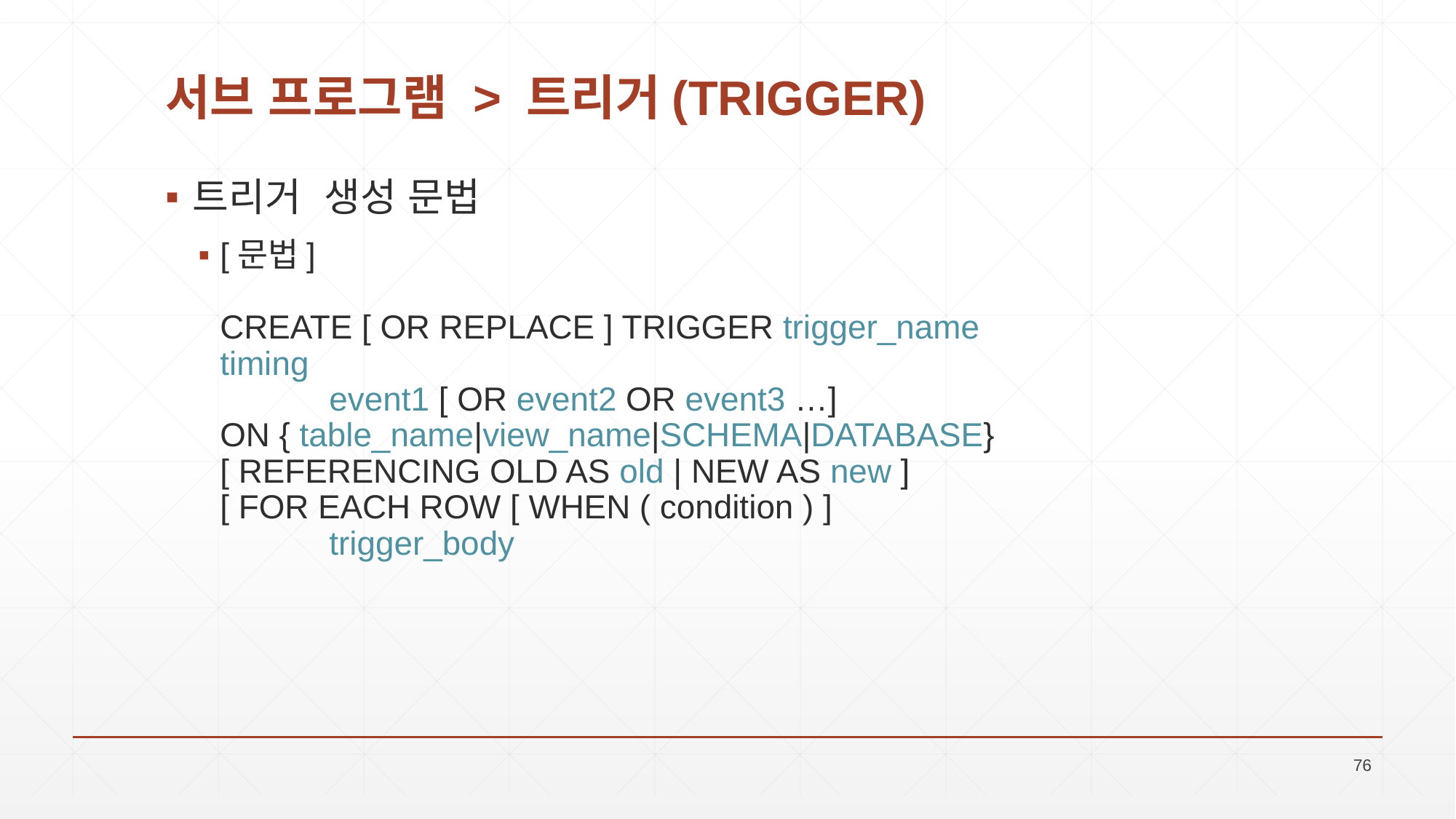

# 서브 프로그램 > 트리거(TRIGGER)
트리거  생성 문법
[문법]
CREATE [ OR REPLACE ] TRIGGER trigger_name
timing
	event1 [ OR event2 OR event3 …]
ON { table_name|view_name|SCHEMA|DATABASE}
[ REFERENCING OLD AS old | NEW AS new ]
[ FOR EACH ROW [ WHEN ( condition ) ]
	trigger_body
76